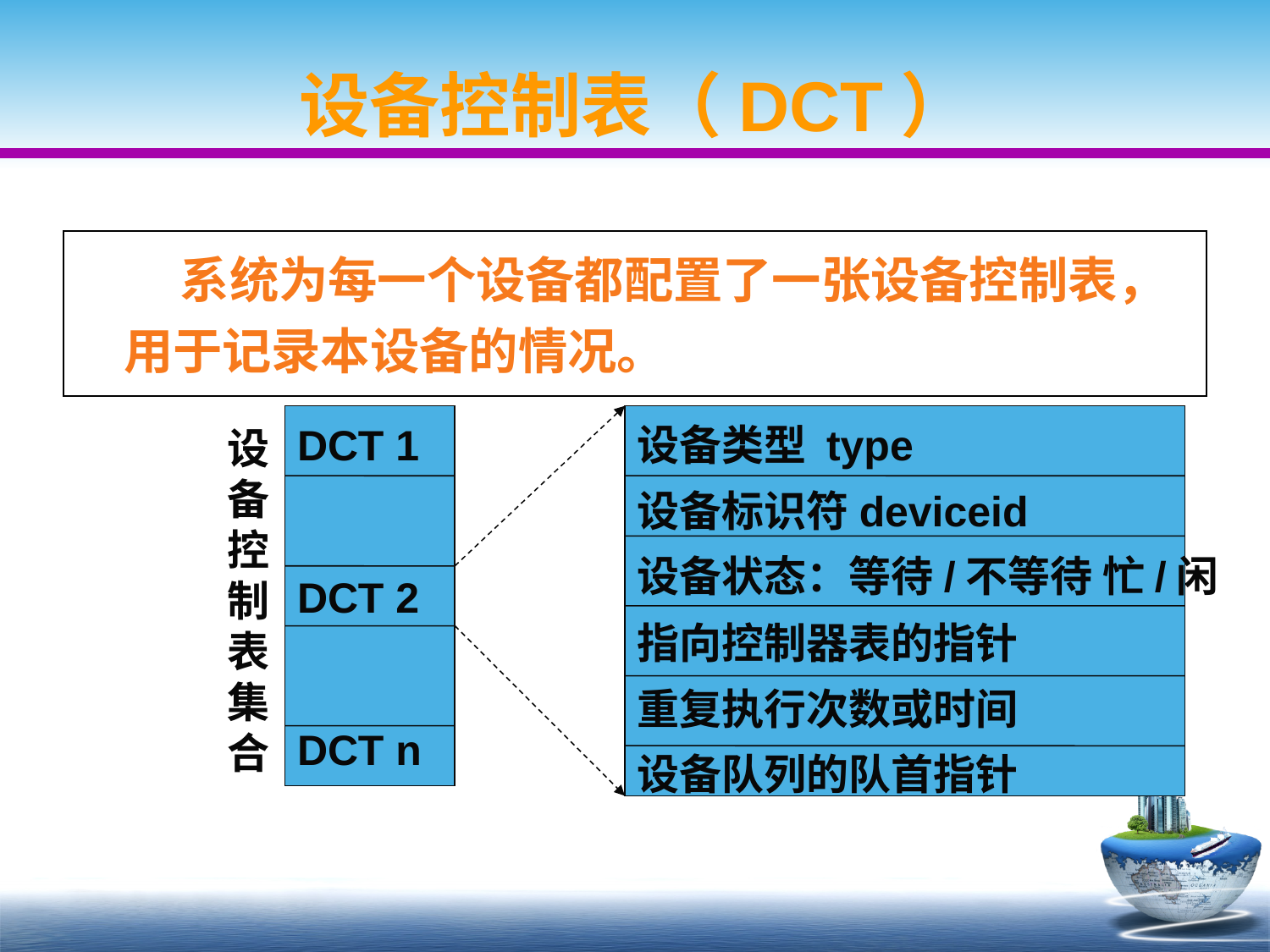

# 设备控制表（DCT）

         系统为每一个设备都配置了一张设备控制表，用于记录本设备的情况。
DCT 1

DCT 2

DCT n

设备类型 type
设备标识符deviceid
设备状态：等待/不等待 忙/闲
指向控制器表的指针
重复执行次数或时间
设备队列的队首指针
设备控制表集合